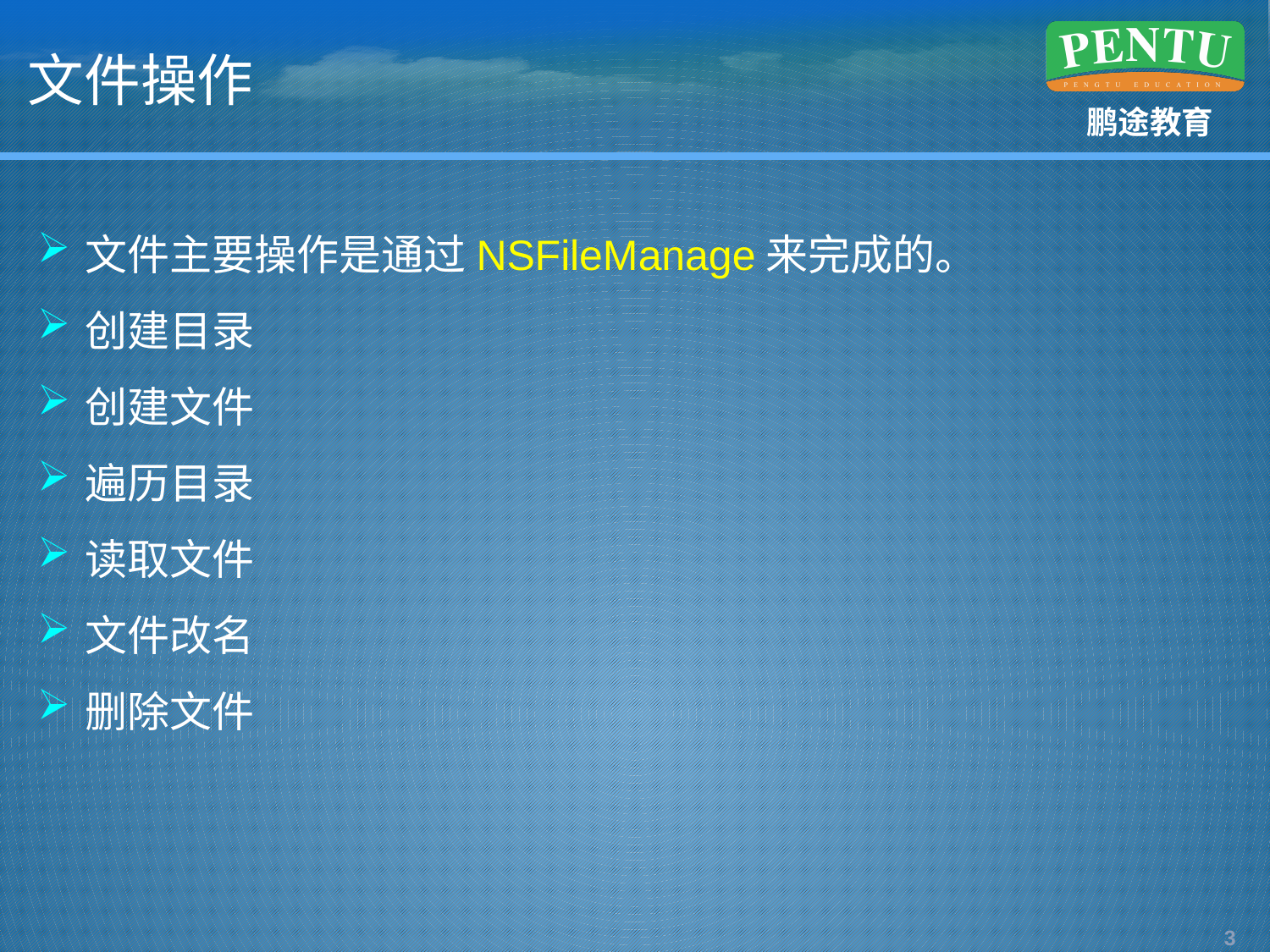

# 文件操作
文件主要操作是通过NSFileManage来完成的。
创建目录
创建文件
遍历目录
读取文件
文件改名
删除文件
3